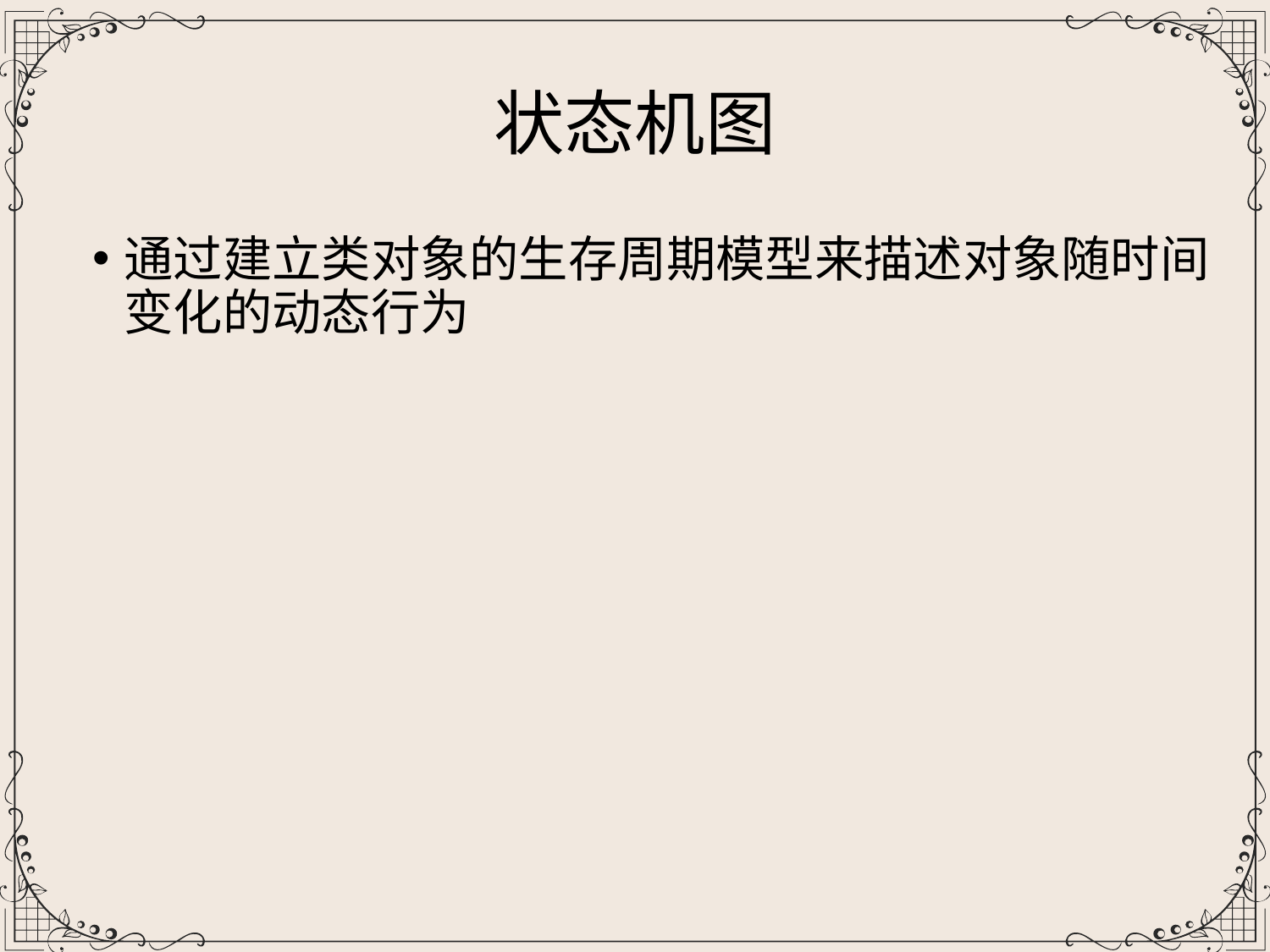

状态机图
通过建立类对象的生存周期模型来描述对象随时间变化的动态行为